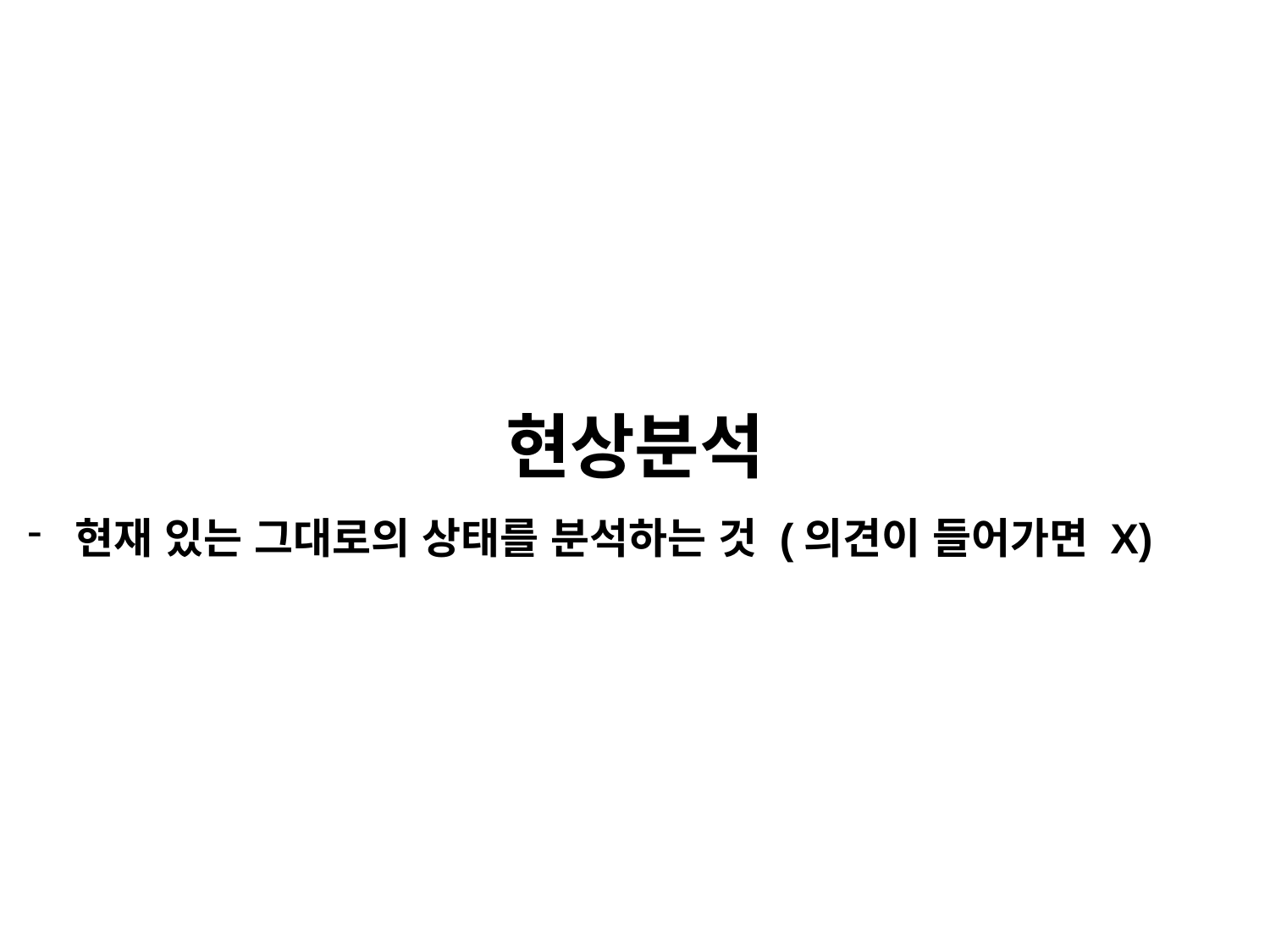

현상분석
현재 있는 그대로의 상태를 분석하는 것 (의견이 들어가면 X)